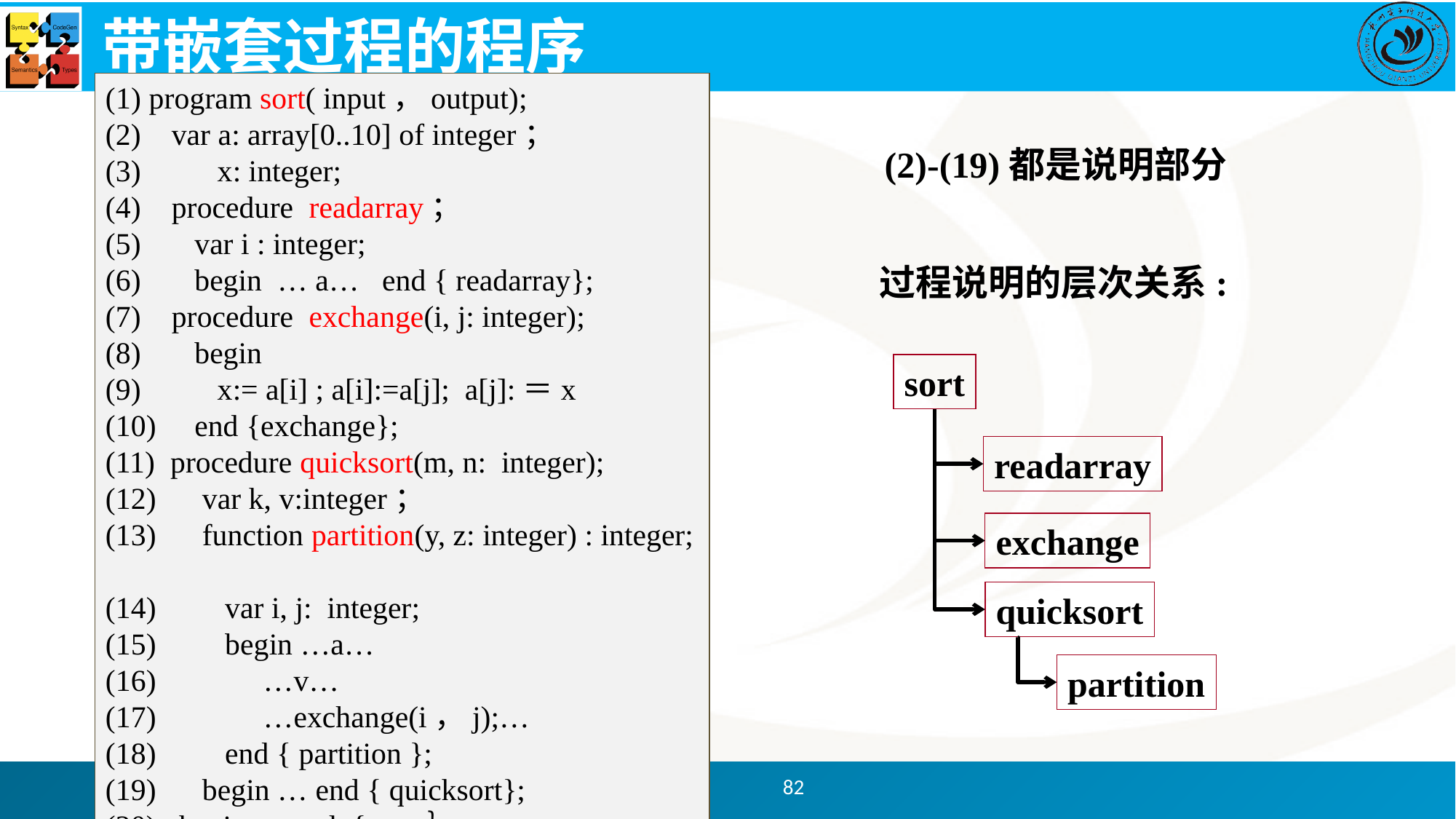

# 带嵌套过程的程序
(1) program sort( input，output);
(2)    var a: array[0..10] of integer；
(3)          x: integer;
(4)    procedure  readarray；
(5)       var i : integer;
(6)       begin  … a…   end { readarray};
(7)    procedure  exchange(i, j: integer);
(8)       begin
(9)          x:= a[i] ; a[i]:=a[j];  a[j]:＝x
(10)     end {exchange};
(11)  procedure quicksort(m, n:  integer);
(12)      var k, v:integer；
(13)      function partition(y, z: integer) : integer;
(14)         var i, j:  integer;
(15)         begin …a…
(16)              …v…
(17)              …exchange(i，j);…
(18)         end { partition };
(19)      begin … end { quicksort};
(20)   begin … end. { sort｝
(2)-(19)都是说明部分
过程说明的层次关系:
sort
readarray
exchange
quicksort
partition
82